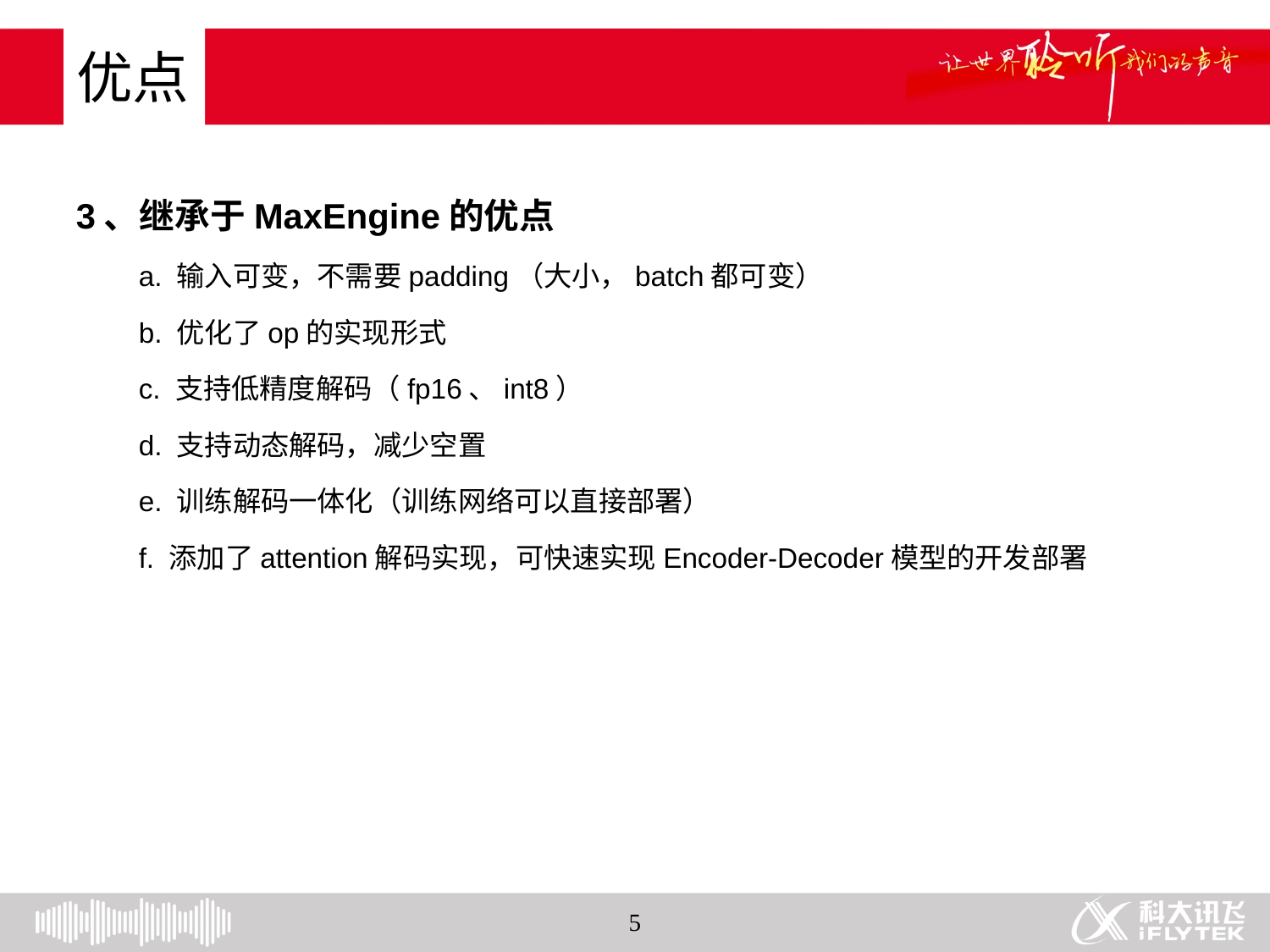

# 优点
3、继承于MaxEngine的优点
        a. 输入可变，不需要padding（大小，batch都可变）
        b. 优化了op的实现形式
        c. 支持低精度解码（fp16、int8）
        d. 支持动态解码，减少空置
        e. 训练解码一体化（训练网络可以直接部署）
        f. 添加了attention解码实现，可快速实现Encoder-Decoder模型的开发部署
5